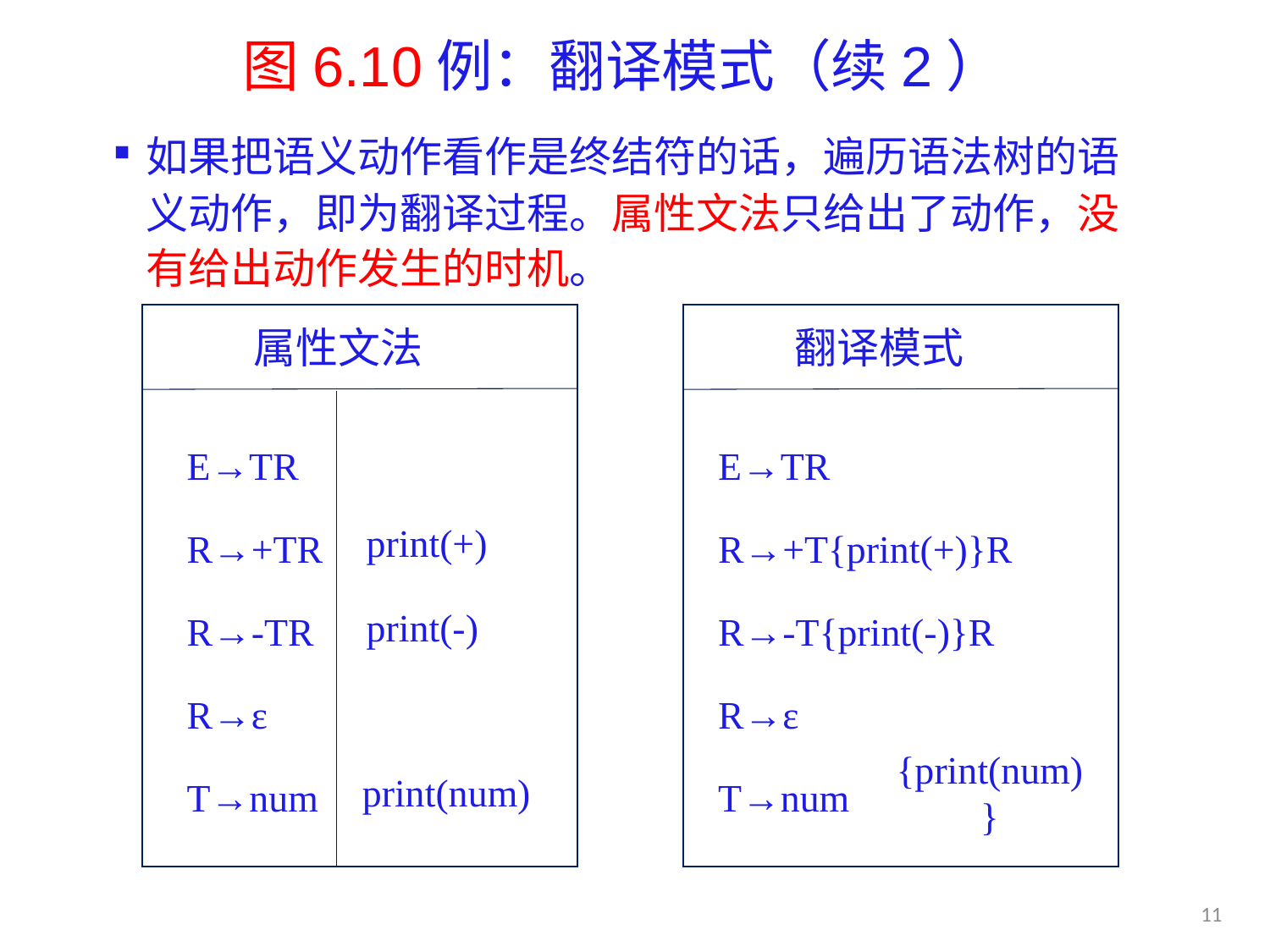

# 图6.10例：翻译模式（续2）
如果把语义动作看作是终结符的话，遍历语法树的语义动作，即为翻译过程。属性文法只给出了动作，没有给出动作发生的时机。

属性文法
E→TR
R→+TR
R→-TR
R→ε
T→num
print(+)
print(-)
print(num)

翻译模式
E→TR
R→+T{print(+)}R
R→-T{print(-)}R
R→ε
T→num
{print(num)}
11